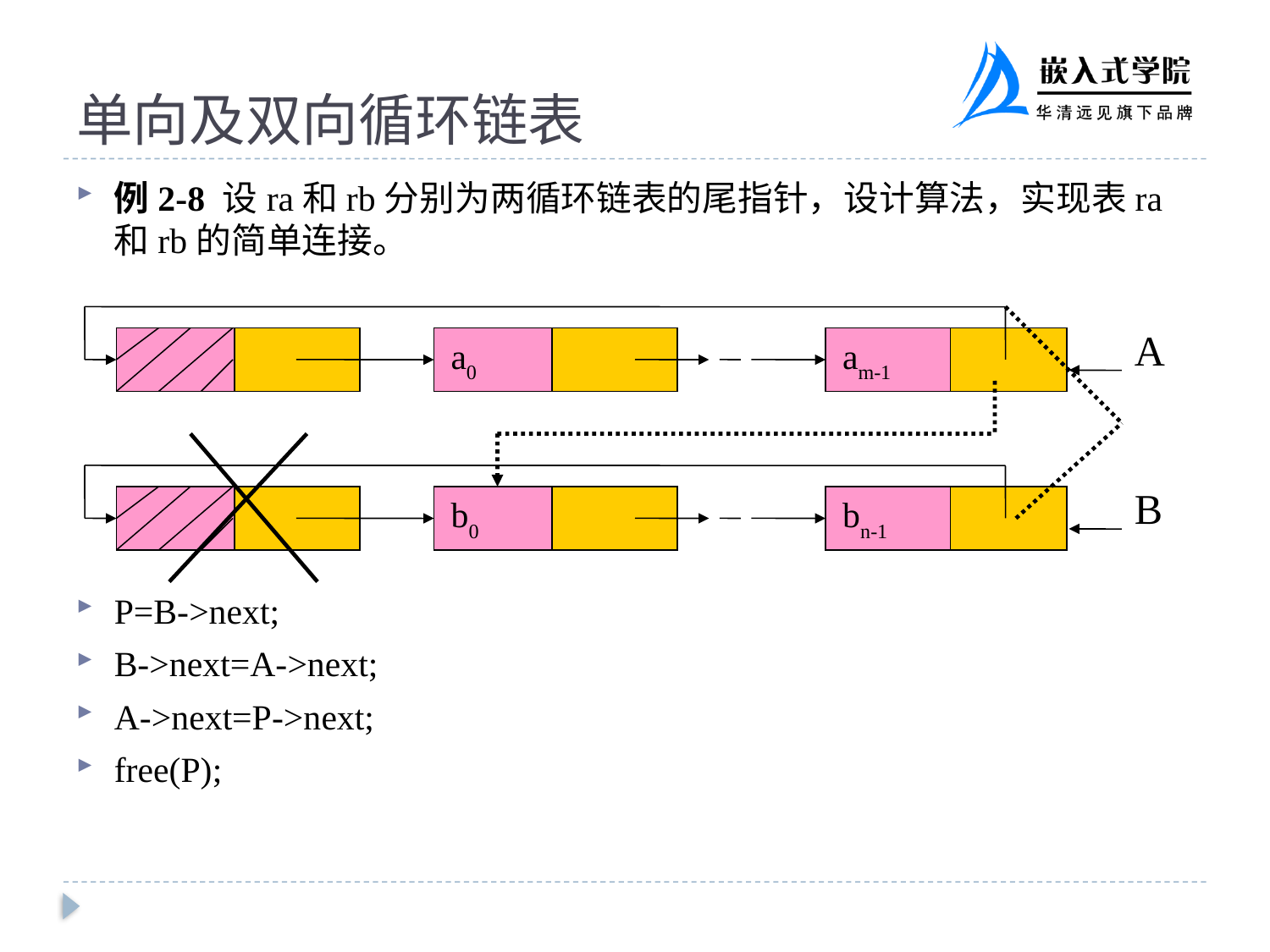

# 单向及双向循环链表
例2-8 设ra和rb分别为两循环链表的尾指针，设计算法，实现表ra和rb的简单连接。

P=B->next;
B->next=A->next;
A->next=P->next;
free(P);

A

 a0

 am-1

B

 b0

 bn-1

74